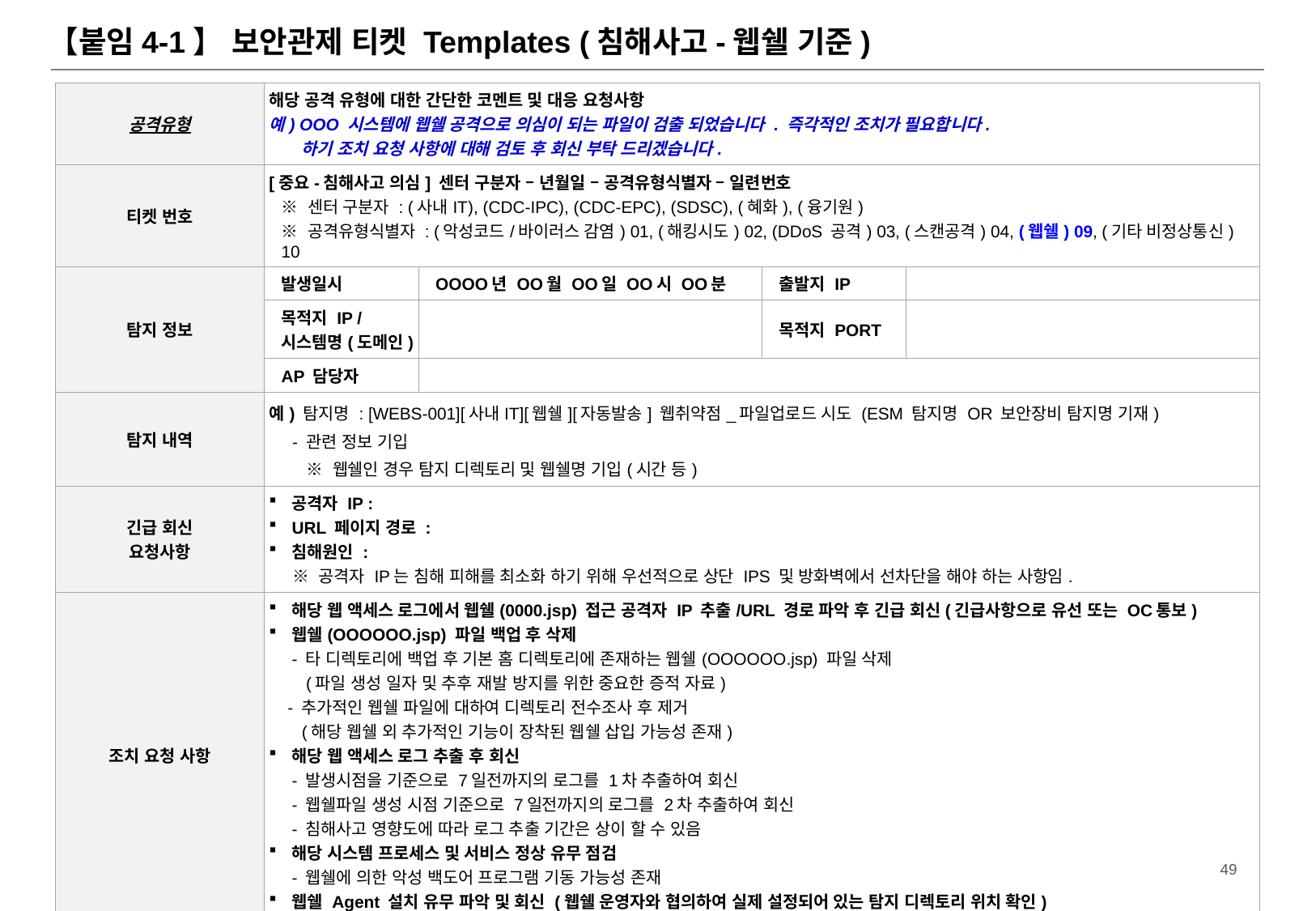

【붙임4-1】 보안관제 티켓 Templates (침해사고-웹쉘 기준)
| 공격유형 | 해당 공격 유형에 대한 간단한 코멘트 및 대응 요청사항 예) OOO 시스템에 웹쉘 공격으로 의심이 되는 파일이 검출 되었습니다 . 즉각적인 조치가 필요합니다. 하기 조치 요청 사항에 대해 검토 후 회신 부탁 드리겠습니다. |  |  |  |
| --- | --- | --- | --- | --- |
| 티켓 번호 | [중요-침해사고 의심] 센터 구분자 – 년월일 – 공격유형식별자 – 일련번호 ※ 센터 구분자 : (사내IT), (CDC-IPC), (CDC-EPC), (SDSC), (혜화), (융기원) ※ 공격유형식별자 : (악성코드/바이러스 감염) 01, (해킹시도) 02, (DDoS 공격) 03, (스캔공격) 04, (웹쉘) 09, (기타 비정상통신) 10 |  |  |  |
| 탐지 정보 | 발생일시 | OOOO년 OO월 OO일 OO시 OO분 | 출발지 IP |  |
|  | 목적지 IP / 시스템명(도메인) |  | 목적지 PORT |  |
|  | AP 담당자 |  |  |  |
| 탐지 내역 | 예) 탐지명 : [WEBS-001][사내IT][웹쉘][자동발송] 웹취약점\_파일업로드 시도 (ESM 탐지명 OR 보안장비 탐지명 기재) - 관련 정보 기입 ※ 웹쉘인 경우 탐지 디렉토리 및 웹쉘명 기입(시간 등) |  |  |  |
| 긴급 회신 요청사항 | 공격자 IP : URL 페이지 경로 : 침해원인 : ※ 공격자 IP는 침해 피해를 최소화 하기 위해 우선적으로 상단 IPS 및 방화벽에서 선차단을 해야 하는 사항임. |  |  |  |
| 조치 요청 사항 | 해당 웹 액세스 로그에서 웹쉘(0000.jsp) 접근 공격자 IP 추출/URL 경로 파악 후 긴급 회신(긴급사항으로 유선 또는 OC통보) 웹쉘(OOOOOO.jsp) 파일 백업 후 삭제 - 타 디렉토리에 백업 후 기본 홈 디렉토리에 존재하는 웹쉘(OOOOOO.jsp) 파일 삭제 (파일 생성 일자 및 추후 재발 방지를 위한 중요한 증적 자료) - 추가적인 웹쉘 파일에 대하여 디렉토리 전수조사 후 제거 (해당 웹쉘 외 추가적인 기능이 장착된 웹쉘 삽입 가능성 존재) 해당 웹 액세스 로그 추출 후 회신 - 발생시점을 기준으로 7일전까지의 로그를 1차 추출하여 회신 - 웹쉘파일 생성 시점 기준으로 7일전까지의 로그를 2차 추출하여 회신 - 침해사고 영향도에 따라 로그 추출 기간은 상이 할 수 있음 해당 시스템 프로세스 및 서비스 정상 유무 점검 - 웹쉘에 의한 악성 백도어 프로그램 기동 가능성 존재 웹쉘 Agent 설치 유무 파악 및 회신 (웹쉘 운영자와 협의하여 실제 설정되어 있는 탐지 디렉토리 위치 확인) |  |  |  |
| 기타 사항 | 기타 문의사항은 관제센터(02-3016-5650)으로 문의 |  |  |  |
49